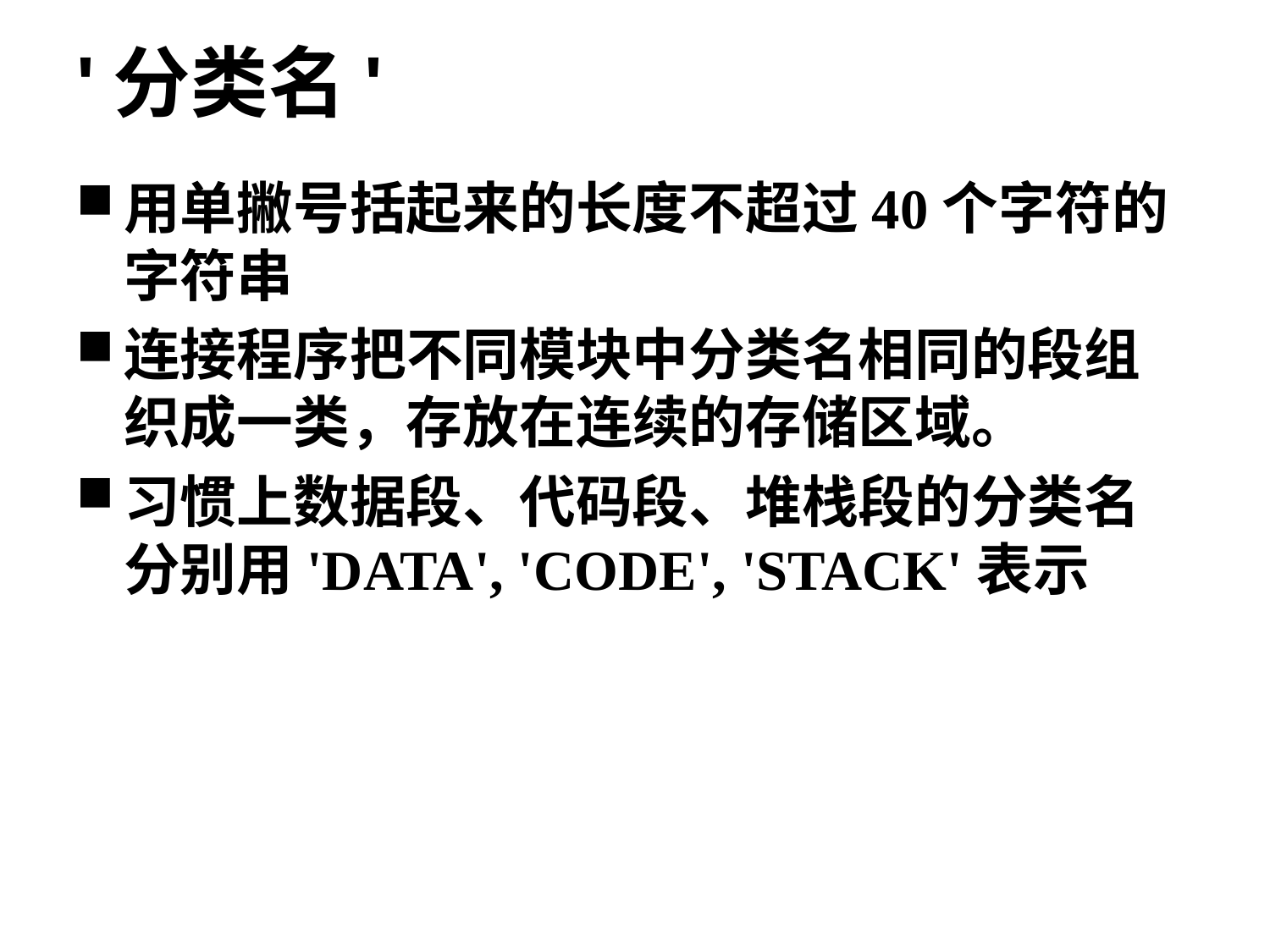

# '分类名'
用单撇号括起来的长度不超过40个字符的字符串
连接程序把不同模块中分类名相同的段组织成一类，存放在连续的存储区域。
习惯上数据段、代码段、堆栈段的分类名分别用'DATA', 'CODE', 'STACK'表示